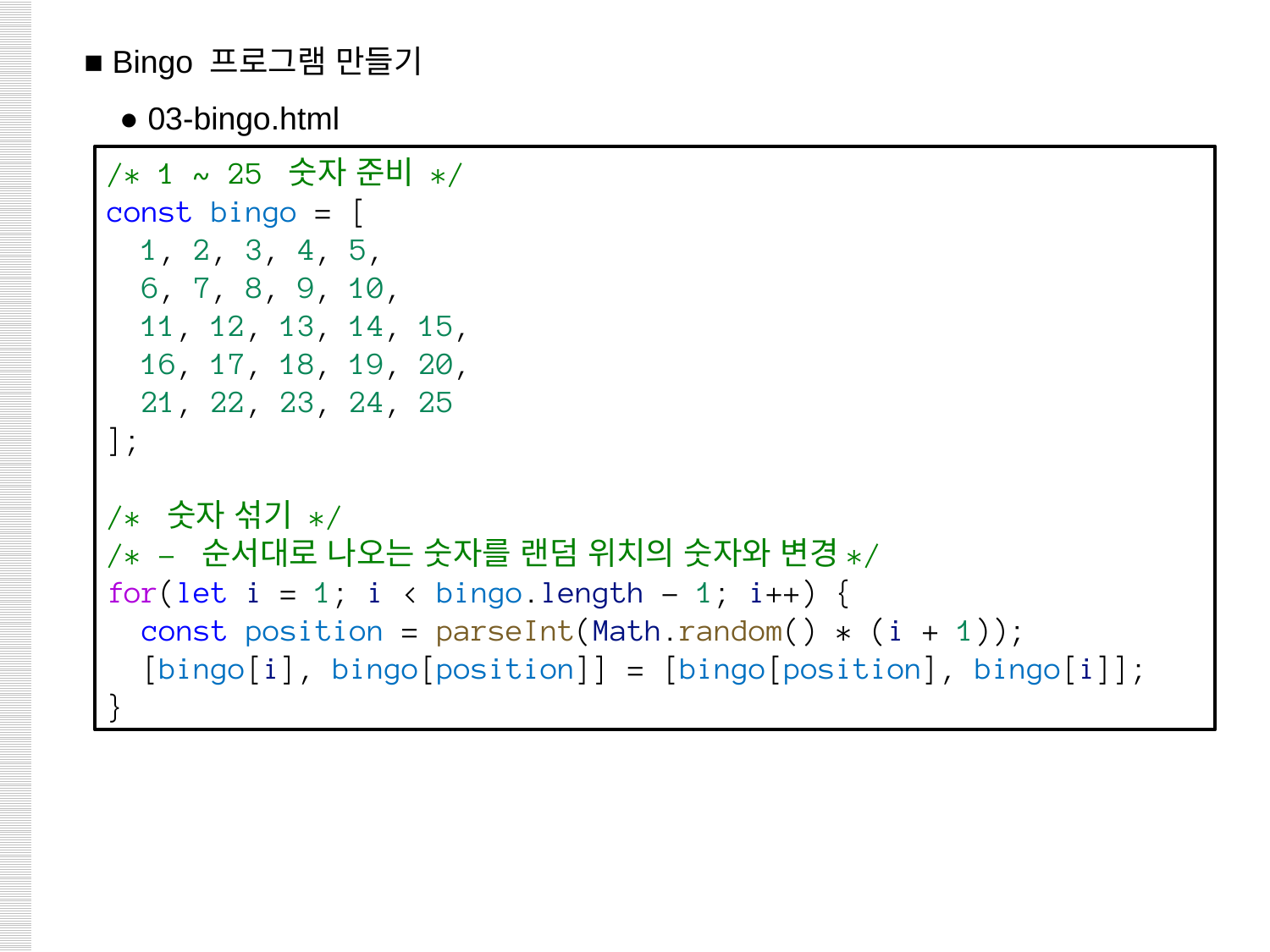

■ Bingo 프로그램 만들기
    ● 03-bingo.html
/* 1 ~ 25 숫자 준비 */
const bingo = [
  1, 2, 3, 4, 5,
  6, 7, 8, 9, 10,
  11, 12, 13, 14, 15,
  16, 17, 18, 19, 20,
  21, 22, 23, 24, 25
];
/* 숫자 섞기 */
/* - 순서대로 나오는 숫자를 랜덤 위치의 숫자와 변경*/
for(let i = 1; i < bingo.length - 1; i++) {
  const position = parseInt(Math.random() * (i + 1));
  [bingo[i], bingo[position]] = [bingo[position], bingo[i]];
}